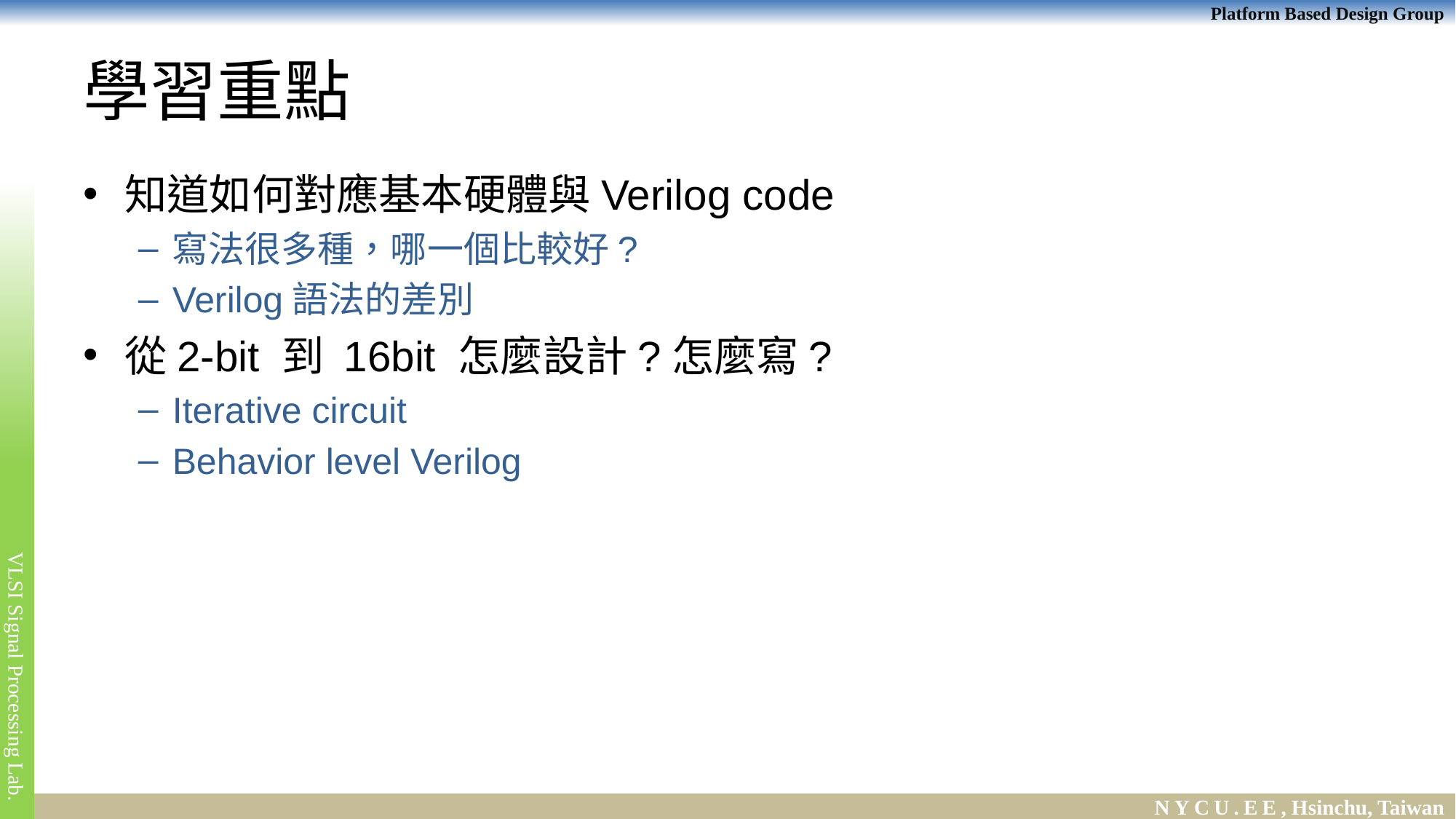

# 學習重點
知道如何對應基本硬體與Verilog code
寫法很多種，哪一個比較好?
Verilog語法的差別
從2-bit 到 16bit 怎麼設計?怎麼寫?
Iterative circuit
Behavior level Verilog